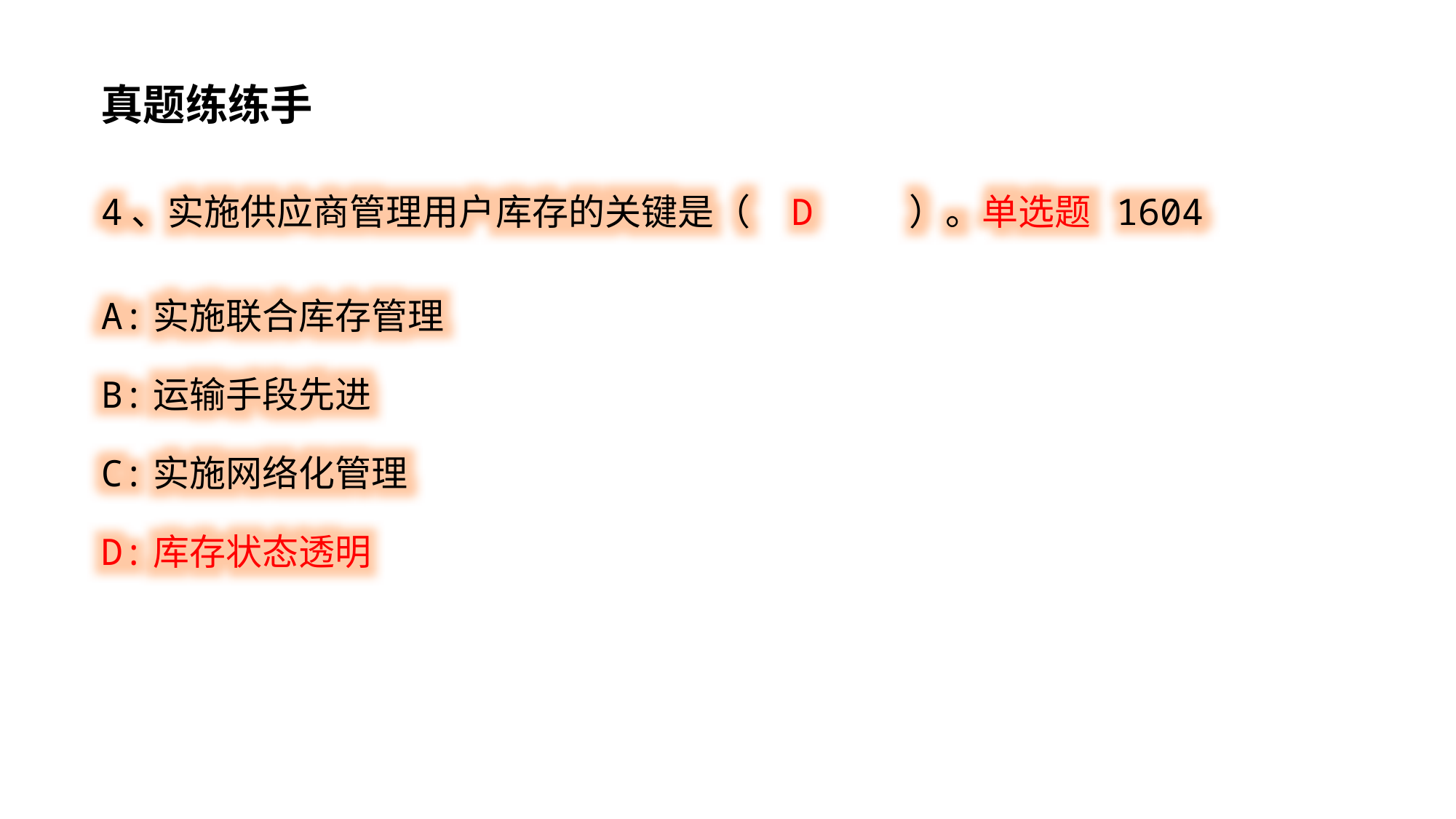

真题练练手
4、实施供应商管理用户库存的关键是（    D    ）。单选题  1604

A:实施联合库存管理

B:运输手段先进

C:实施网络化管理

D:库存状态透明